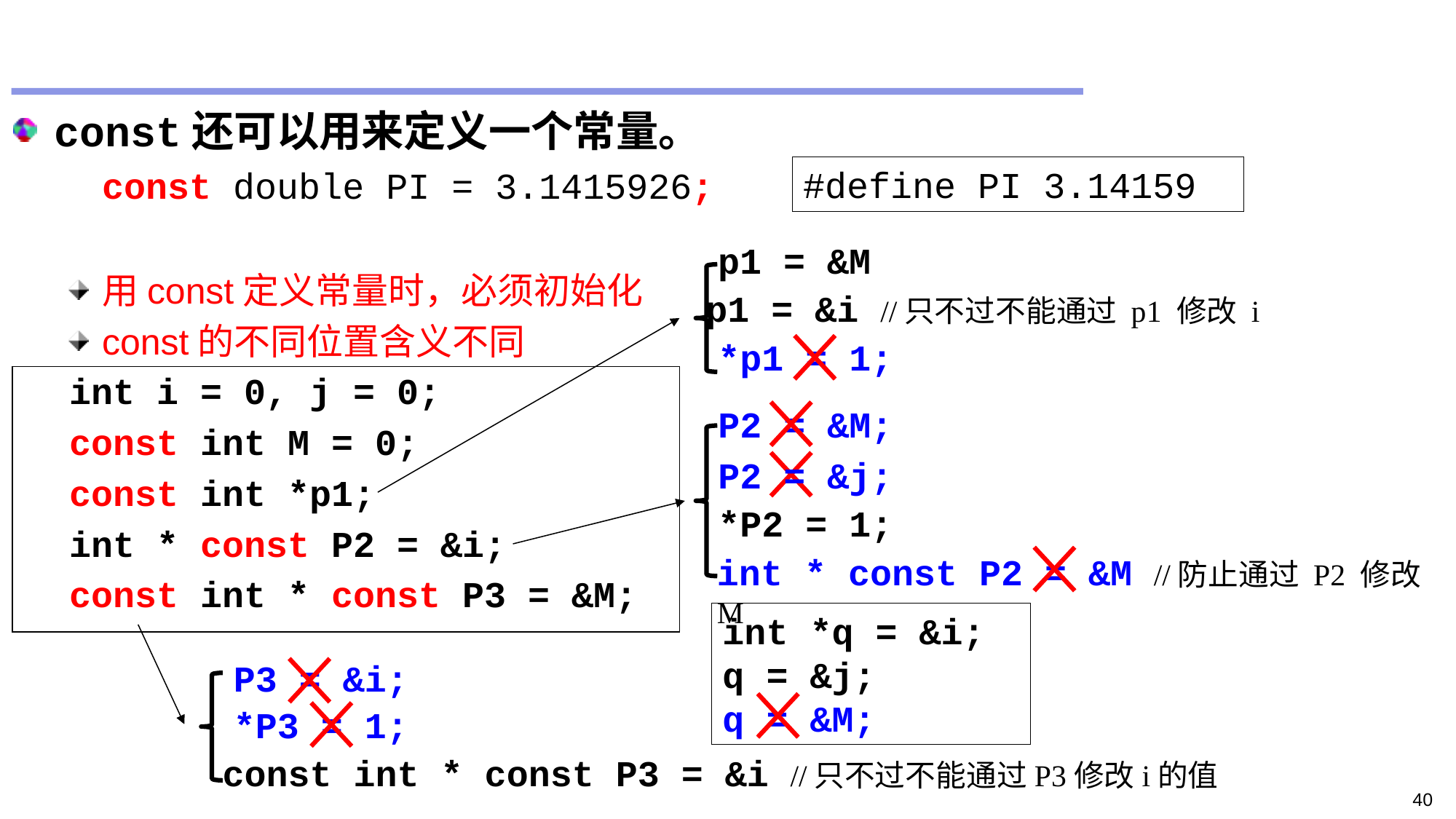

#
const还可以用来定义一个常量。
	const double PI = 3.1415926;

用const定义常量时，必须初始化
const的不同位置含义不同

#define PI 3.14159
p1 = &M

p1 = &i //只不过不能通过 p1 修改 i
*p1 = 1;
int i = 0, j = 0;
const int M = 0;
const int *p1;
int * const P2 = &i;
const int * const P3 = &M;
P2 = &M;

P2 = &j;
*P2 = 1;
int * const P2 = &M //防止通过 P2 修改 M
int *q = &i;
q = &j;
q = &M;
P3 = &i;

*P3 = 1;
const int * const P3 = &i //只不过不能通过P3修改i的值
40